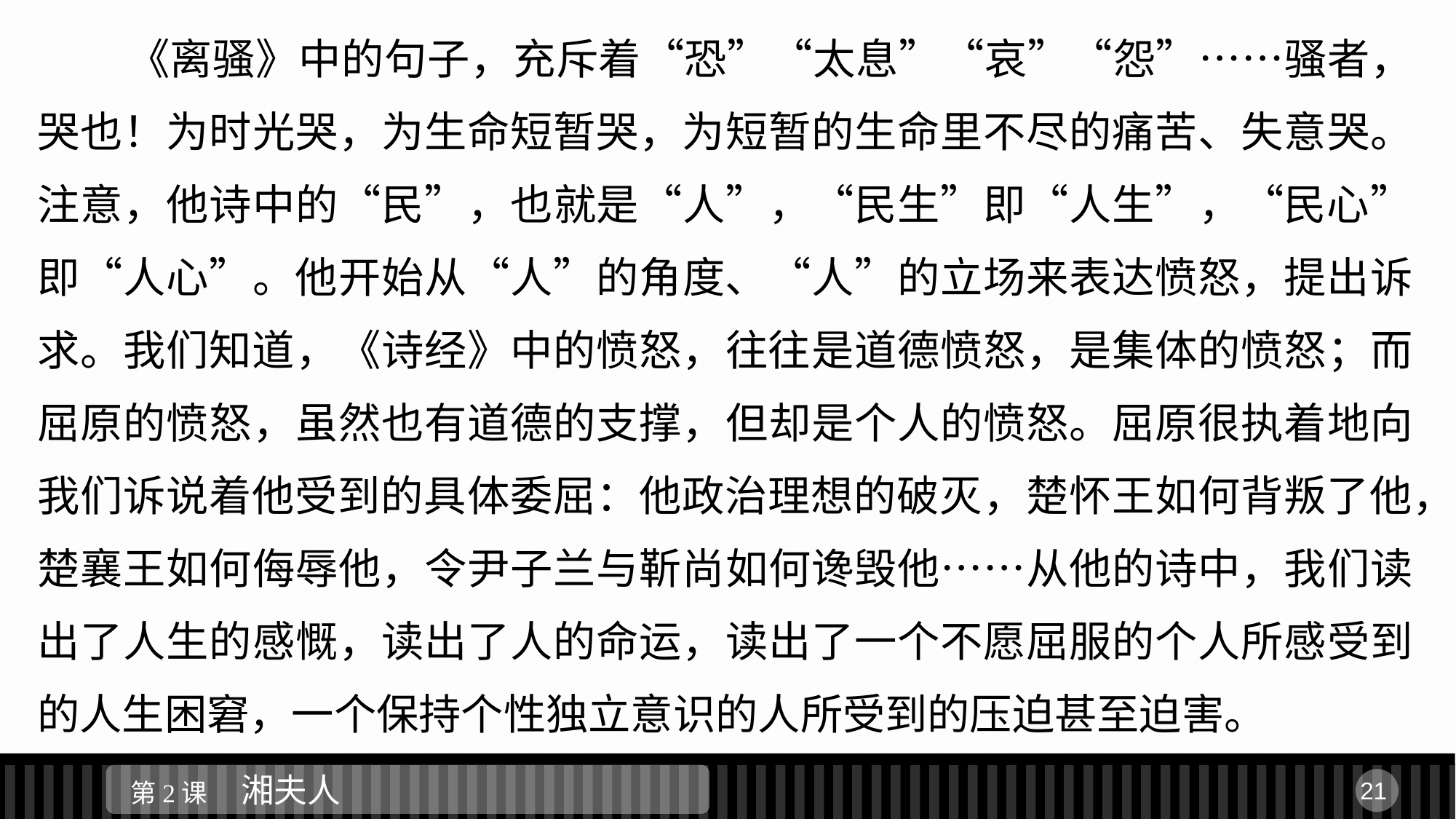

《离骚》中的句子，充斥着“恐”“太息”“哀”“怨”……骚者，哭也！为时光哭，为生命短暂哭，为短暂的生命里不尽的痛苦、失意哭。注意，他诗中的“民”，也就是“人”，“民生”即“人生”，“民心”即“人心”。他开始从“人”的角度、“人”的立场来表达愤怒，提出诉求。我们知道，《诗经》中的愤怒，往往是道德愤怒，是集体的愤怒；而屈原的愤怒，虽然也有道德的支撑，但却是个人的愤怒。屈原很执着地向我们诉说着他受到的具体委屈：他政治理想的破灭，楚怀王如何背叛了他，楚襄王如何侮辱他，令尹子兰与靳尚如何谗毁他……从他的诗中，我们读出了人生的感慨，读出了人的命运，读出了一个不愿屈服的个人所感受到的人生困窘，一个保持个性独立意识的人所受到的压迫甚至迫害。